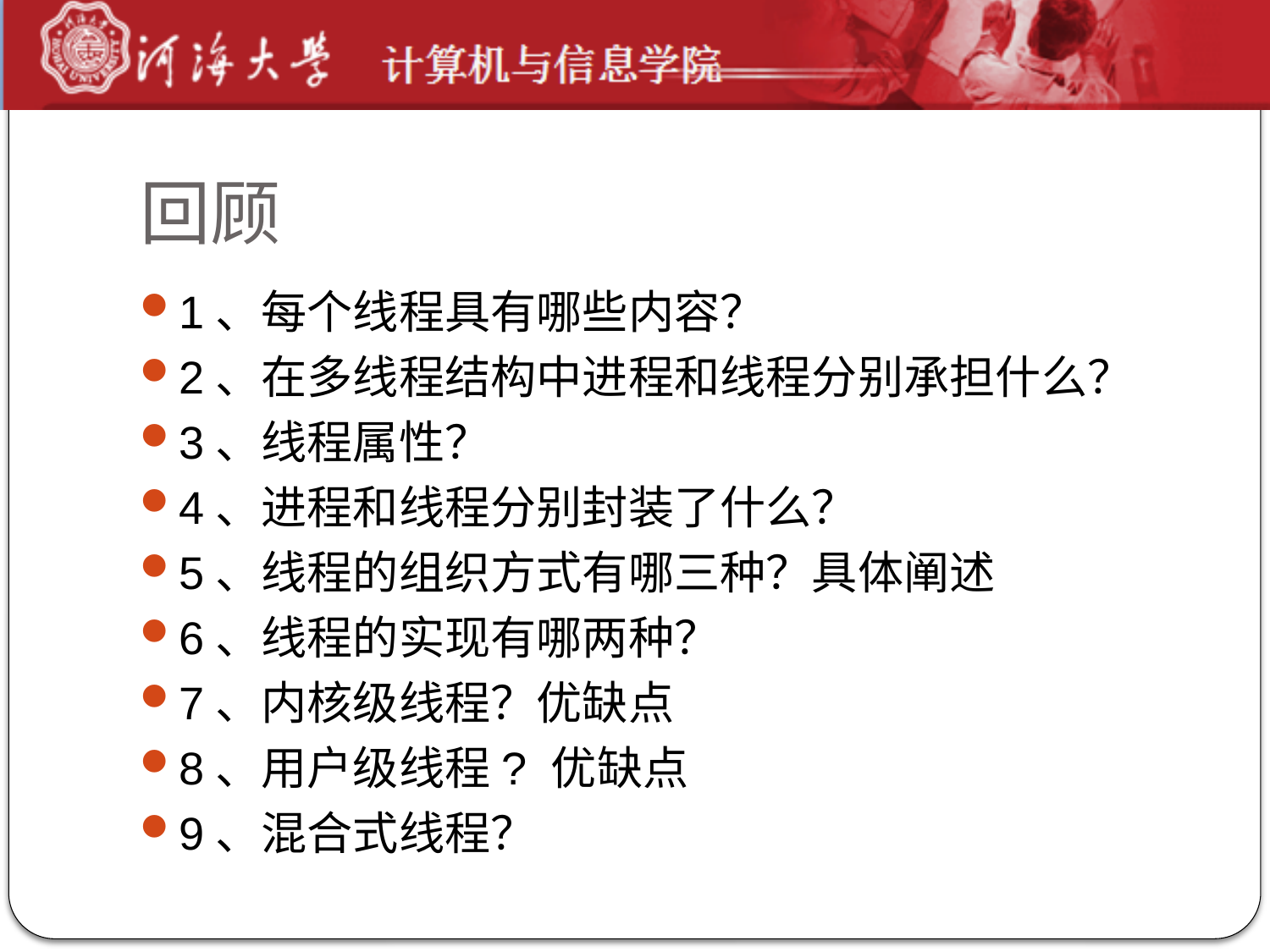

# 回顾
1、每个线程具有哪些内容？
2、在多线程结构中进程和线程分别承担什么？
3、线程属性？
4、进程和线程分别封装了什么？
5、线程的组织方式有哪三种？具体阐述
6、线程的实现有哪两种？
7、内核级线程？优缺点
8、用户级线程? 优缺点
9、混合式线程？